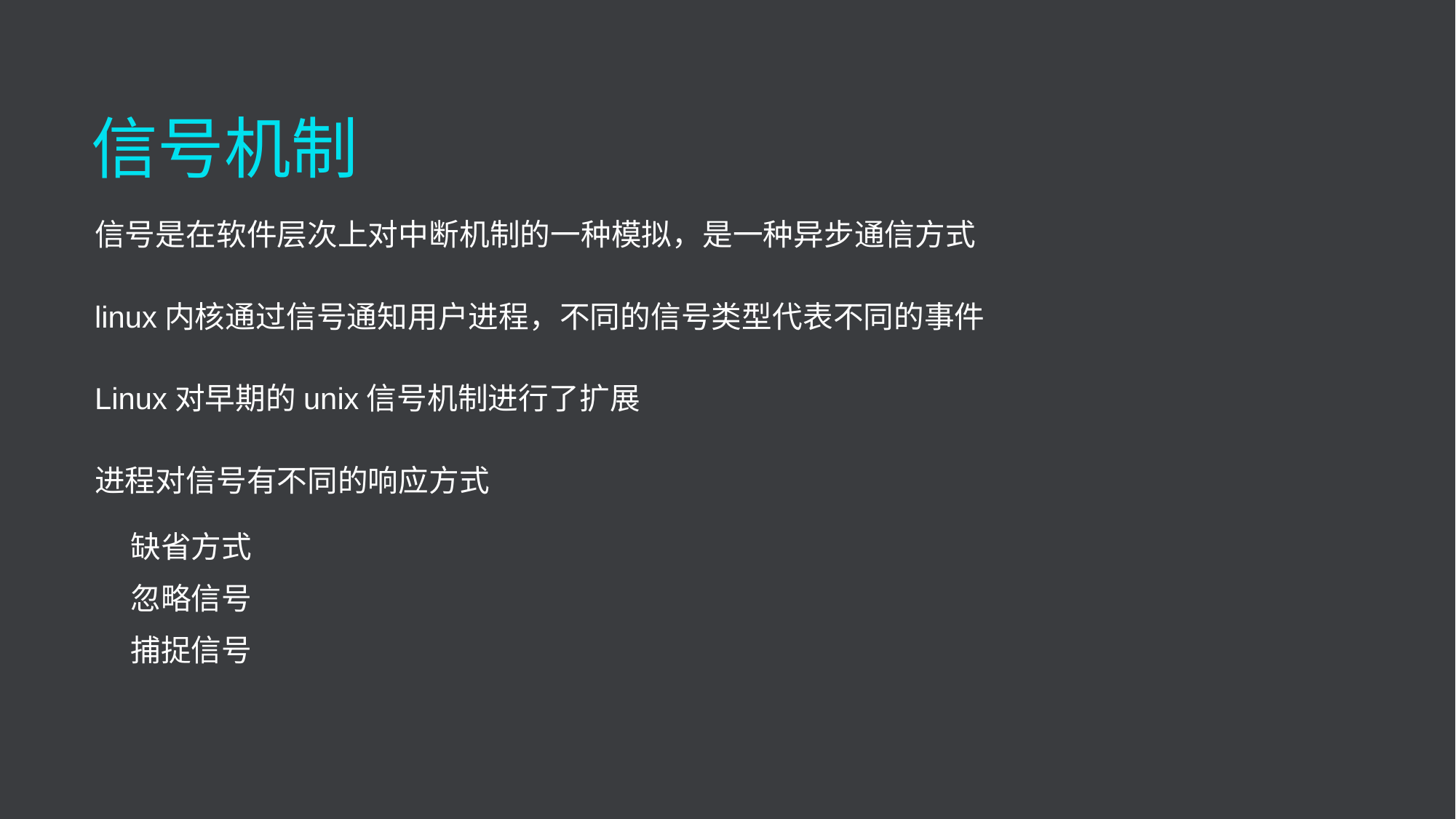

信号机制
信号是在软件层次上对中断机制的一种模拟，是一种异步通信方式
linux内核通过信号通知用户进程，不同的信号类型代表不同的事件
Linux对早期的unix信号机制进行了扩展
进程对信号有不同的响应方式
 缺省方式
 忽略信号
 捕捉信号